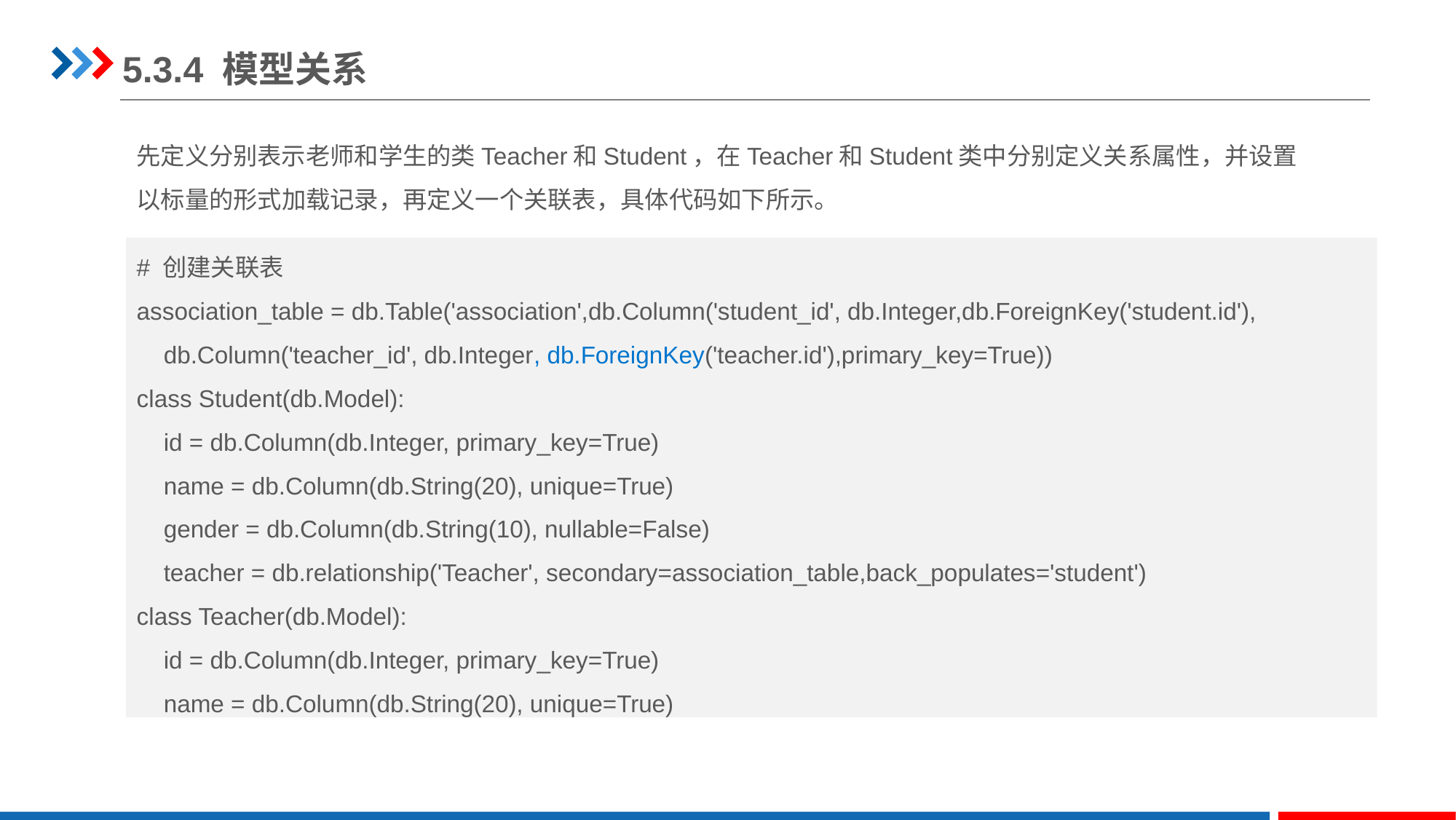

5.3.4 模型关系
先定义分别表示老师和学生的类Teacher和Student，在Teacher和Student类中分别定义关系属性，并设置以标量的形式加载记录，再定义一个关联表，具体代码如下所示。
# 创建关联表
association_table = db.Table('association',db.Column('student_id', db.Integer,db.ForeignKey('student.id'),
    db.Column('teacher_id', db.Integer, db.ForeignKey('teacher.id'),primary_key=True))
class Student(db.Model):
    id = db.Column(db.Integer, primary_key=True)
    name = db.Column(db.String(20), unique=True)
    gender = db.Column(db.String(10), nullable=False)
    teacher = db.relationship('Teacher', secondary=association_table,back_populates='student')
class Teacher(db.Model):
    id = db.Column(db.Integer, primary_key=True)
    name = db.Column(db.String(20), unique=True)